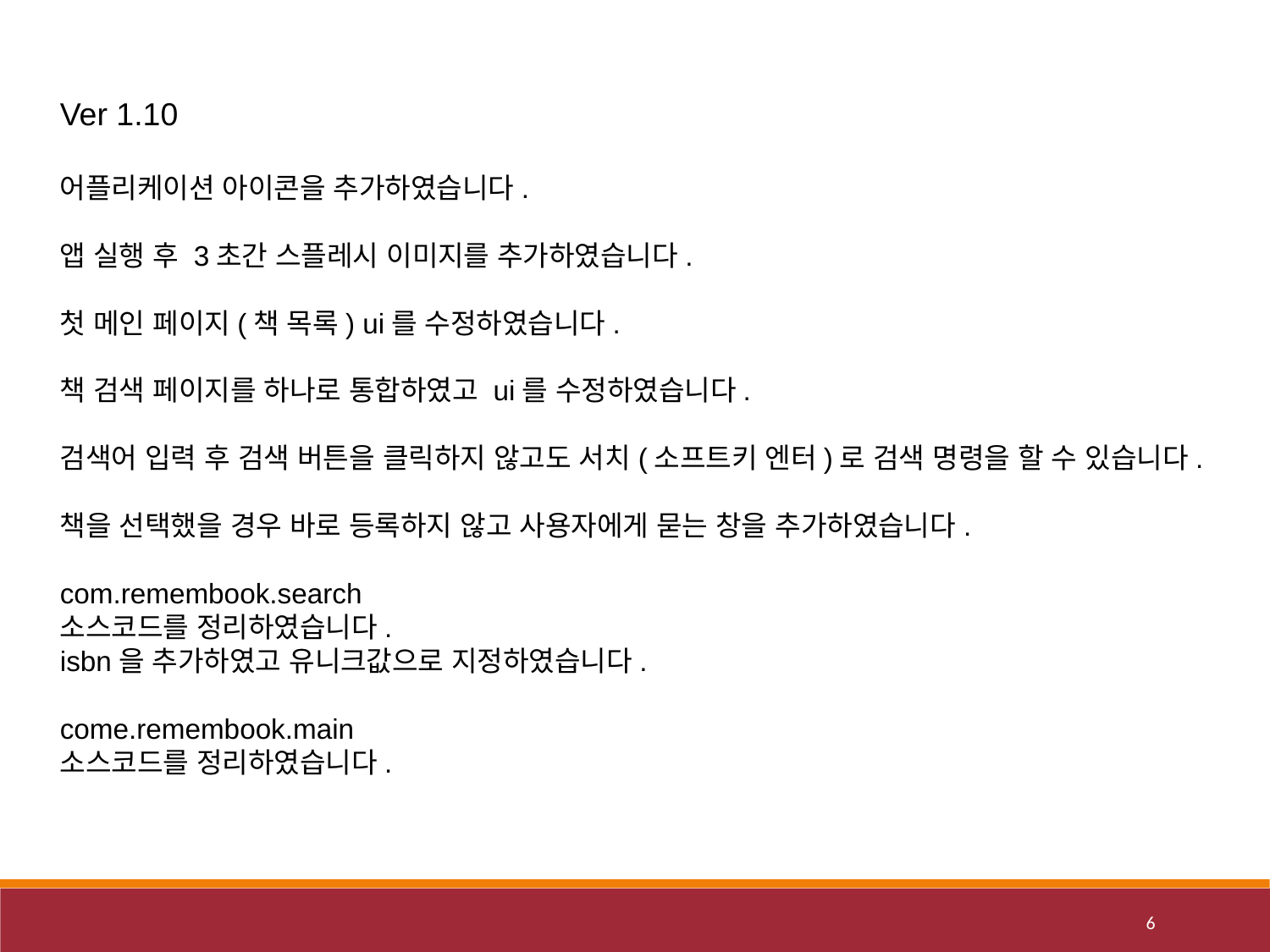

Ver 1.10

어플리케이션 아이콘을 추가하였습니다.

앱 실행 후 3초간 스플레시 이미지를 추가하였습니다.

첫 메인 페이지(책 목록) ui를 수정하였습니다.

책 검색 페이지를 하나로 통합하였고 ui를 수정하였습니다.

검색어 입력 후 검색 버튼을 클릭하지 않고도 서치(소프트키 엔터)로 검색 명령을 할 수 있습니다.

책을 선택했을 경우 바로 등록하지 않고 사용자에게 묻는 창을 추가하였습니다.

com.remembook.search
소스코드를 정리하였습니다.
isbn을 추가하였고 유니크값으로 지정하였습니다.

come.remembook.main
소스코드를 정리하였습니다.
6